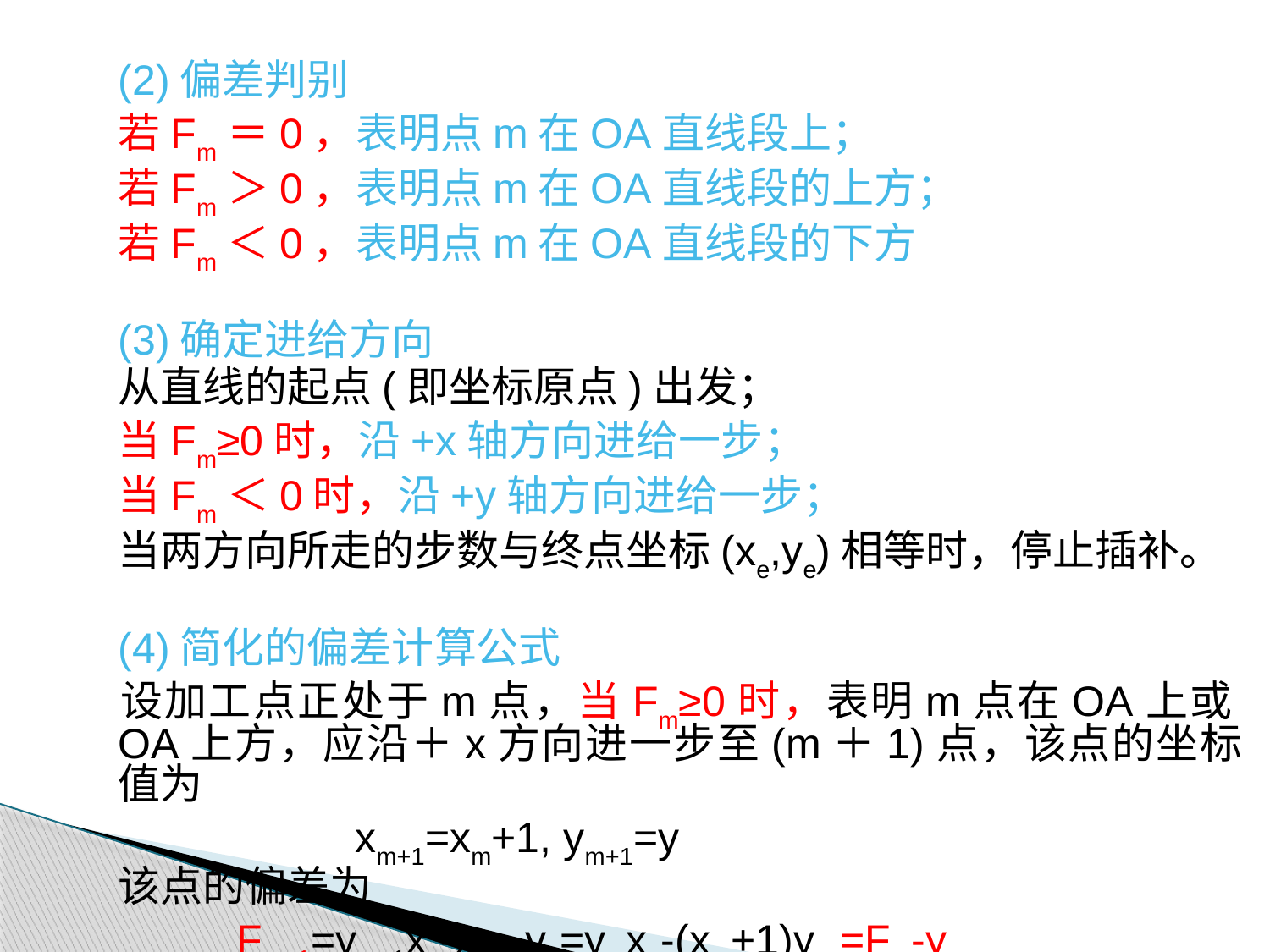

(2)偏差判别
	若Fm＝0，表明点m在OA直线段上；
	若Fm＞0，表明点m在OA直线段的上方；
	若Fm＜0，表明点m在OA直线段的下方

	(3)确定进给方向
	从直线的起点(即坐标原点)出发；
	当Fm≥0时，沿+x轴方向进给一步；
	当Fm＜0时，沿+y轴方向进给一步；
	当两方向所走的步数与终点坐标(xe,ye)相等时，停止插补。

	(4)简化的偏差计算公式
	设加工点正处于m点，当Fm≥0时，表明m点在OA上或OA上方，应沿＋x方向进一步至(m＋1)点，该点的坐标值为
                       xm+1=xm+1, ym+1=y
	该点的偏差为
             Fm+1=ym+1xe-xm+1ye=ymxe-(xm+1)ye =Fm-ye